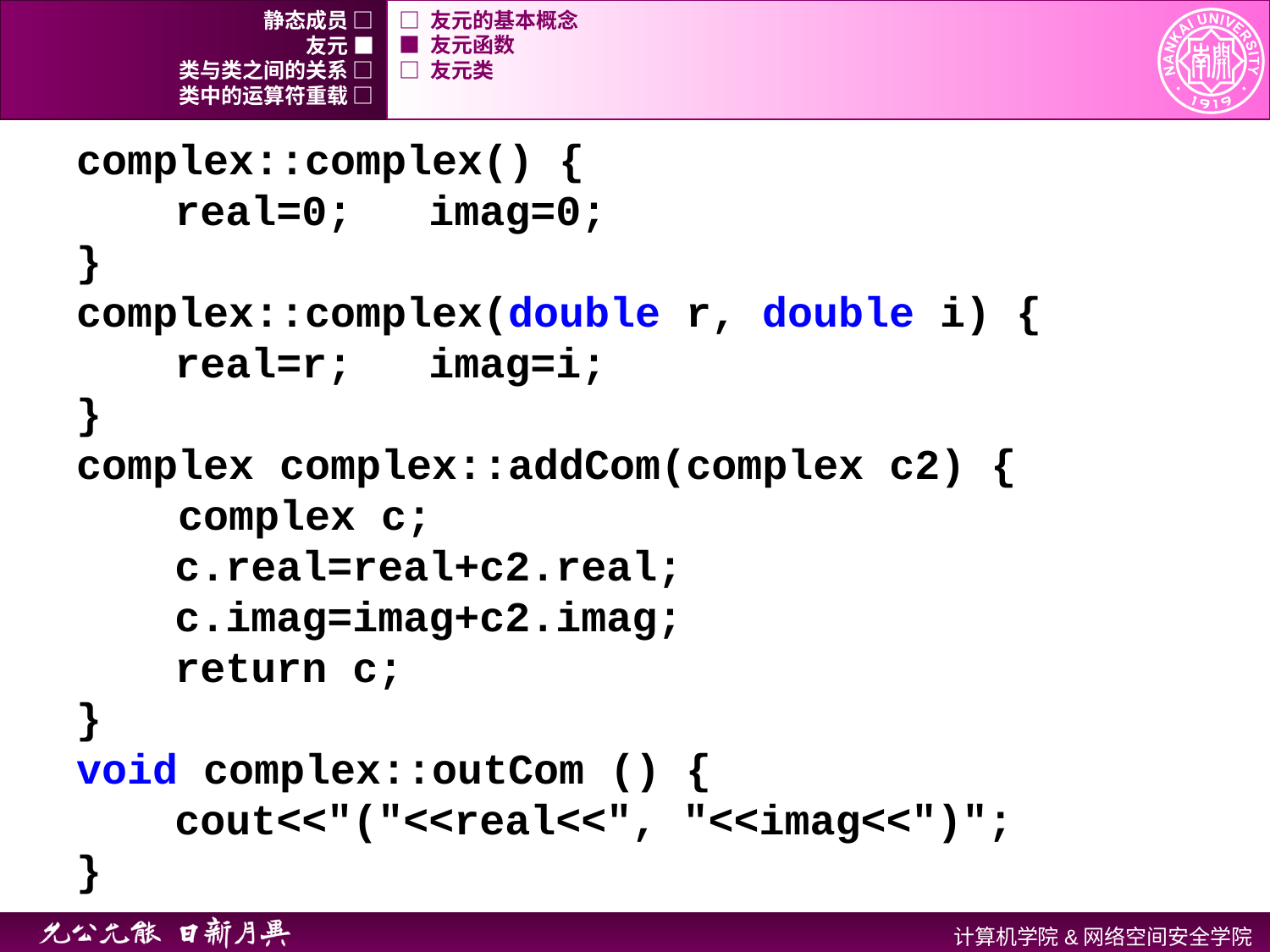

静态成员 □
□ 友元的基本概念
友元 ■
■ 友元函数
类与类之间的关系 □
□ 友元类
类中的运算符重载 □

complex::complex() {
	  real=0;   imag=0;
}
complex::complex(double r, double i) {
	  real=r;   imag=i;
}
complex complex::addCom(complex c2) {
    complex c;
	  c.real=real+c2.real;
	  c.imag=imag+c2.imag;
	  return c;
}
void complex::outCom () {
	  cout<<"("<<real<<", "<<imag<<")";
}